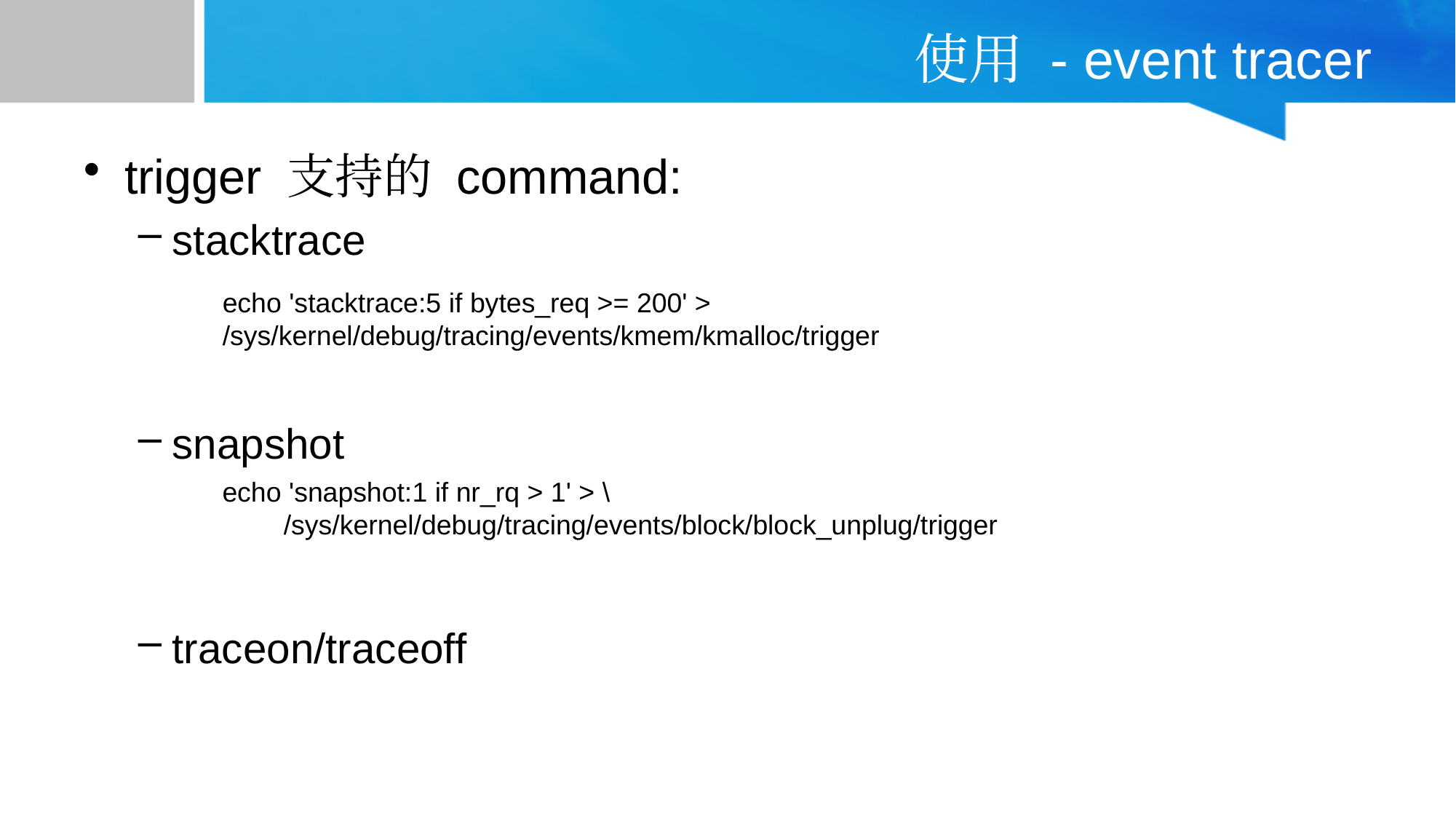

# 使用 - event tracer
trigger 支持的 command:
stacktrace

snapshot

traceon/traceoff
echo 'stacktrace:5 if bytes_req >= 200' >  /sys/kernel/debug/tracing/events/kmem/kmalloc/trigger
echo 'snapshot:1 if nr_rq > 1' > \
        /sys/kernel/debug/tracing/events/block/block_unplug/trigger